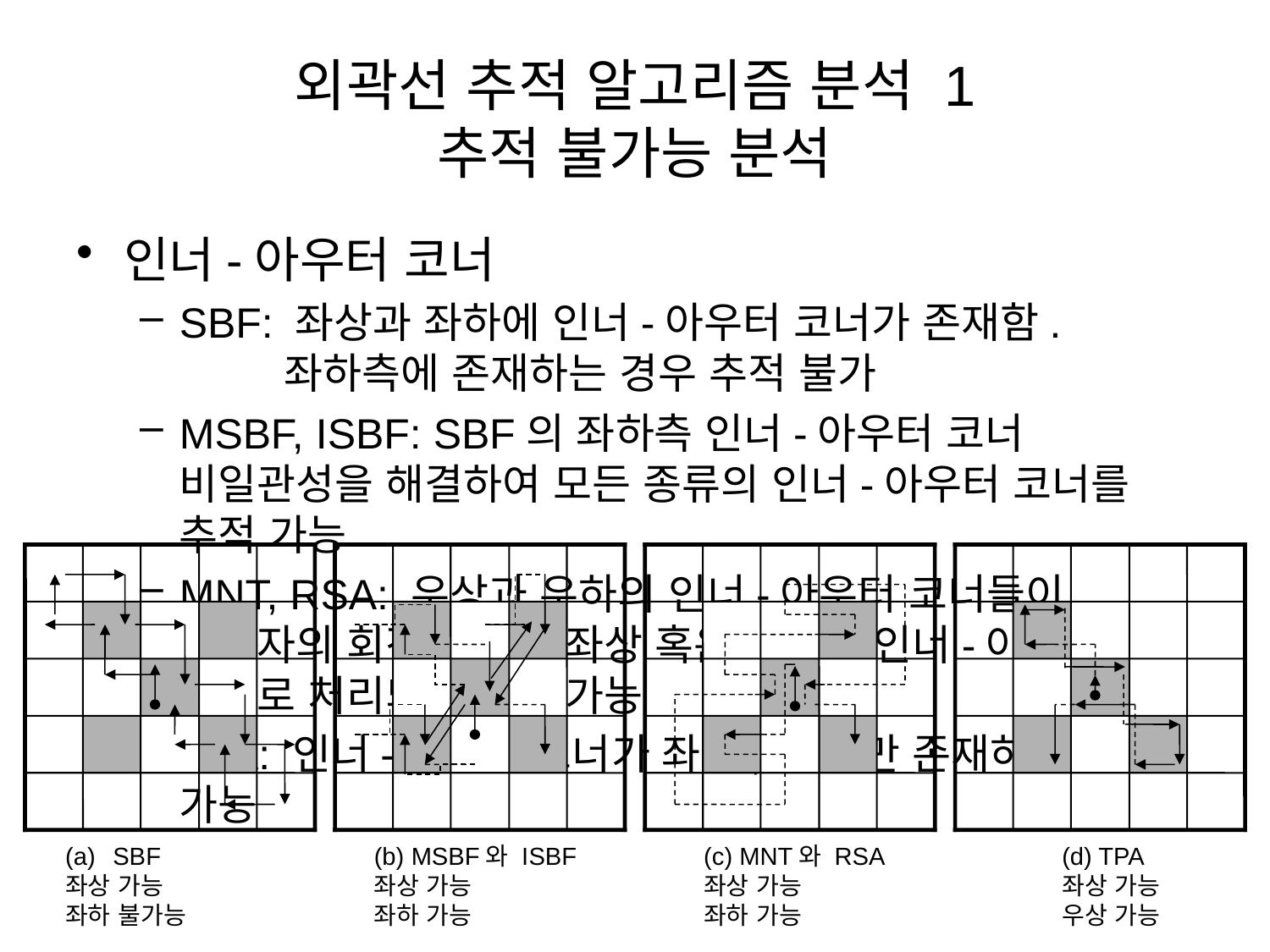

# 외곽선 추적 알고리즘 분석 1 추적 불가능 분석
인너-아우터 코너
SBF: 좌상과 좌하에 인너-아우터 코너가 존재함.
        좌하측에 존재하는 경우 추적 불가
MSBF, ISBF: SBF의 좌하측 인너-아우터 코너 비일관성을 해결하여 모든 종류의 인너-아우터 코너를 추적 가능
MNT, RSA: 우상과 우하의 인너-아우터 코너들이 추적자의 회전을 통해 좌상 혹은 좌하의 인너-아우터 코너로 처리되며 추적 가능
TPA: 인너-아우터 코너가 좌상, 우상만 존재하며 추적 가능

SBF
좌상 가능
좌하 불가능
(b) MSBF와 ISBF
좌상 가능
좌하 가능
(c) MNT와 RSA
좌상 가능
좌하 가능
(d) TPA
좌상 가능
우상 가능